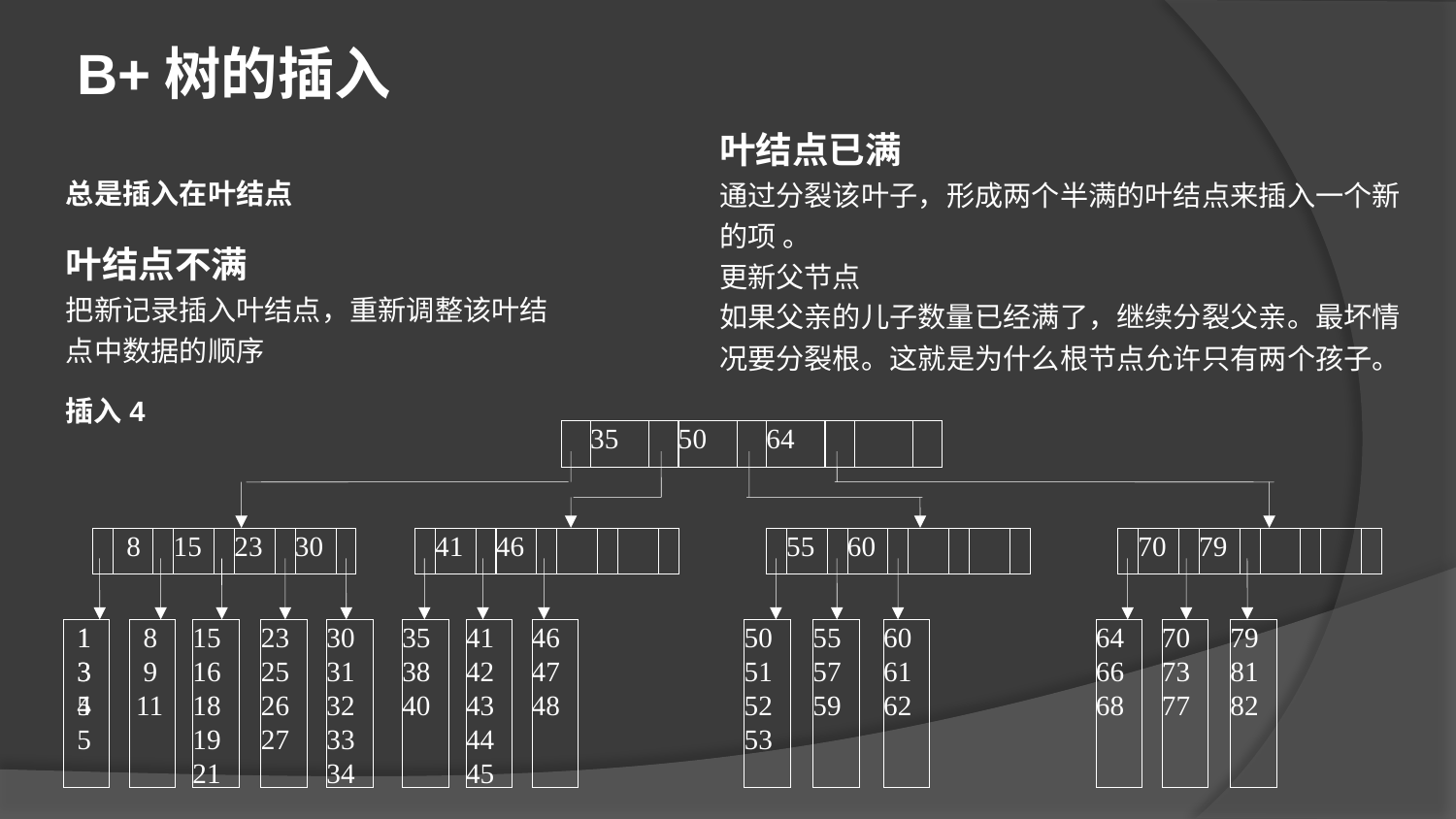

B+树的插入
叶结点已满
通过分裂该叶子，形成两个半满的叶结点来插入一个新的项 。
更新父节点
如果父亲的儿子数量已经满了，继续分裂父亲。最坏情况要分裂根。这就是为什么根节点允许只有两个孩子。
总是插入在叶结点
叶结点不满
把新记录插入叶结点，重新调整该叶结点中数据的顺序
插入4

35

50

64

  8

15

23

30

41

46

55

60

70

79

  8
  9
 11
15
16
18
19
21
23
25
26
27
30
31
32
33
34
35
38
40
41
42
43
44
45
46
47
48
50
51
52
53
55
57
59
60
61
62
64
66
68
70
73
77
79
81
82
  1
  3
  5
  1
  3
  4
  5